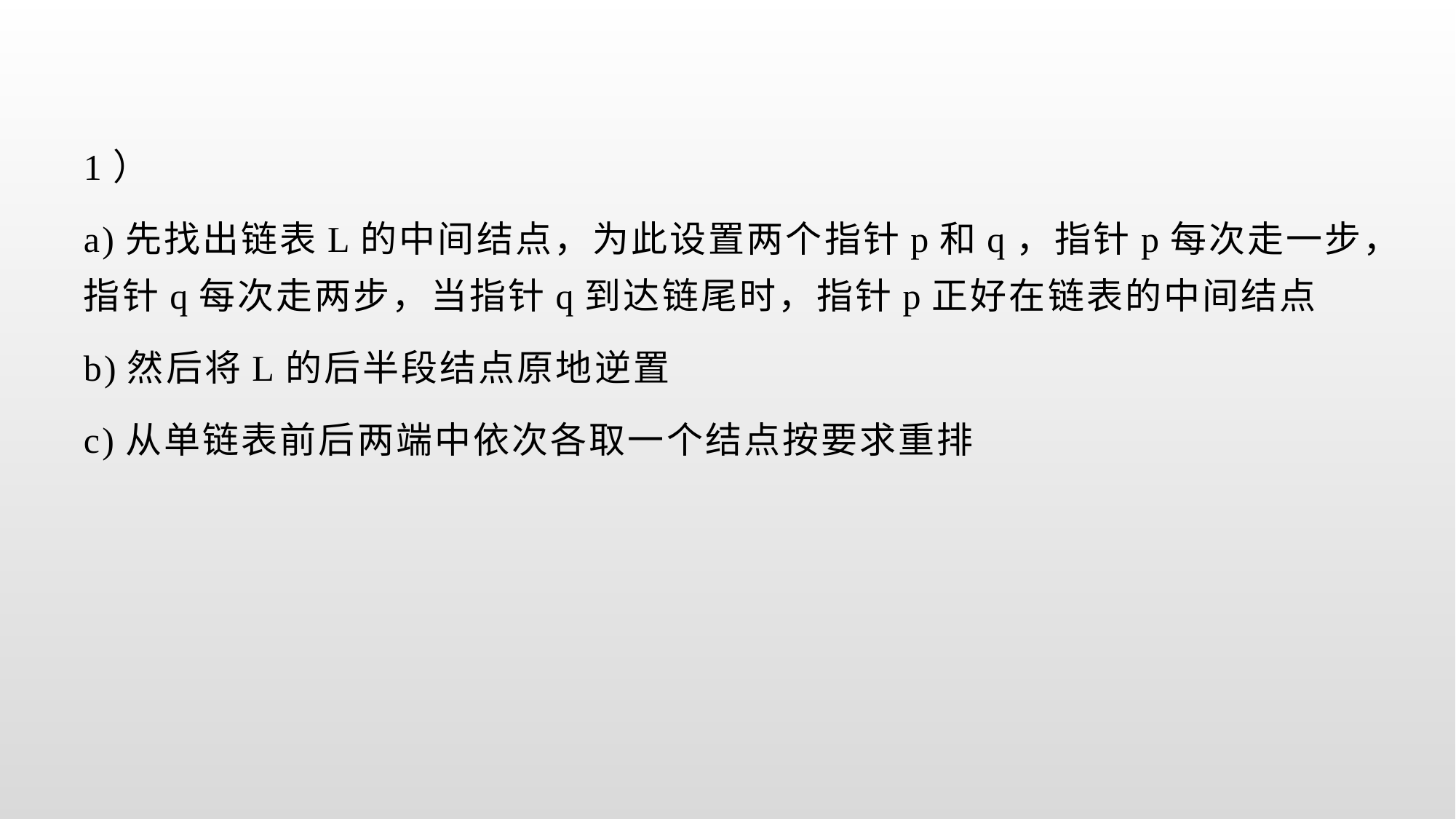

1）
a)先找出链表L的中间结点，为此设置两个指针p和q，指针p每次走一步，指针q每次走两步，当指针q到达链尾时，指针p正好在链表的中间结点
b)然后将L的后半段结点原地逆置
c)从单链表前后两端中依次各取一个结点按要求重排